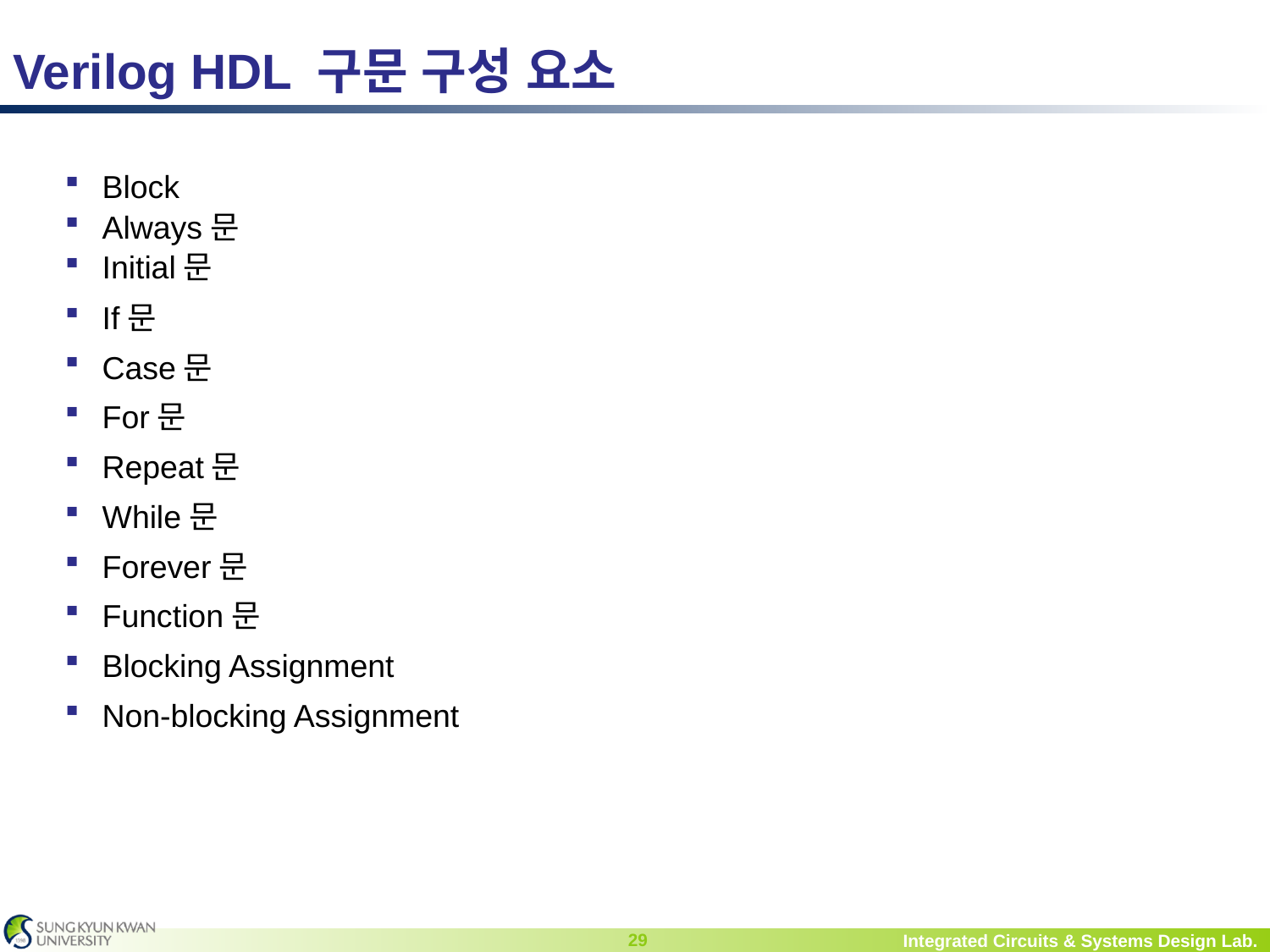

# Verilog HDL 구문 구성 요소

Block
Always문
Initial문
If문
Case문
For문
Repeat문
While문
Forever문
Function문
Blocking Assignment
Non-blocking Assignment